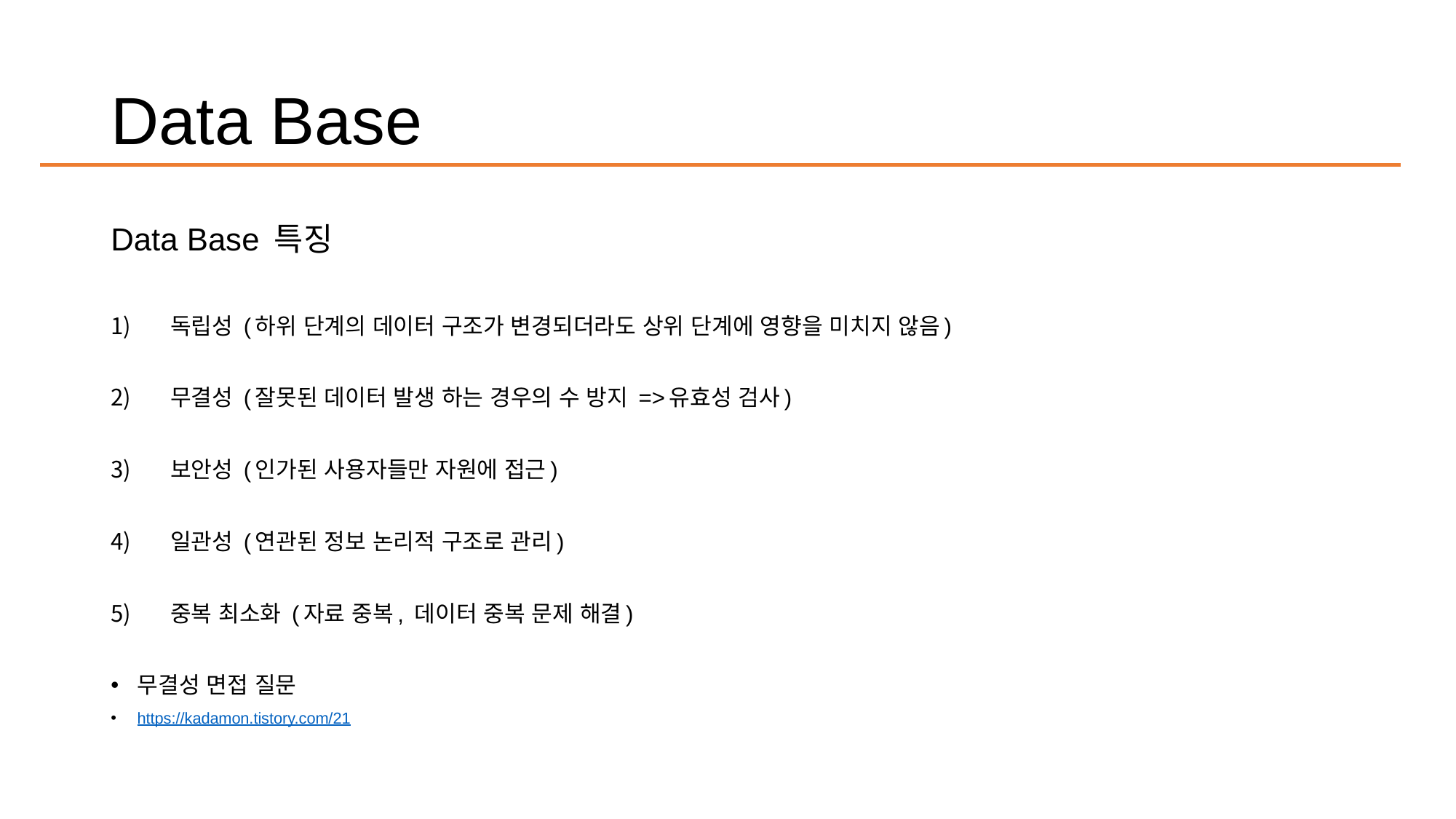

# Data Base
Data Base 특징

독립성 (하위 단계의 데이터 구조가 변경되더라도 상위 단계에 영향을 미치지 않음)

무결성 (잘못된 데이터 발생 하는 경우의 수 방지 =>유효성 검사)

보안성 (인가된 사용자들만 자원에 접근)

일관성 (연관된 정보 논리적 구조로 관리)

중복 최소화 (자료 중복, 데이터 중복 문제 해결)

무결성 면접 질문
https://kadamon.tistory.com/21